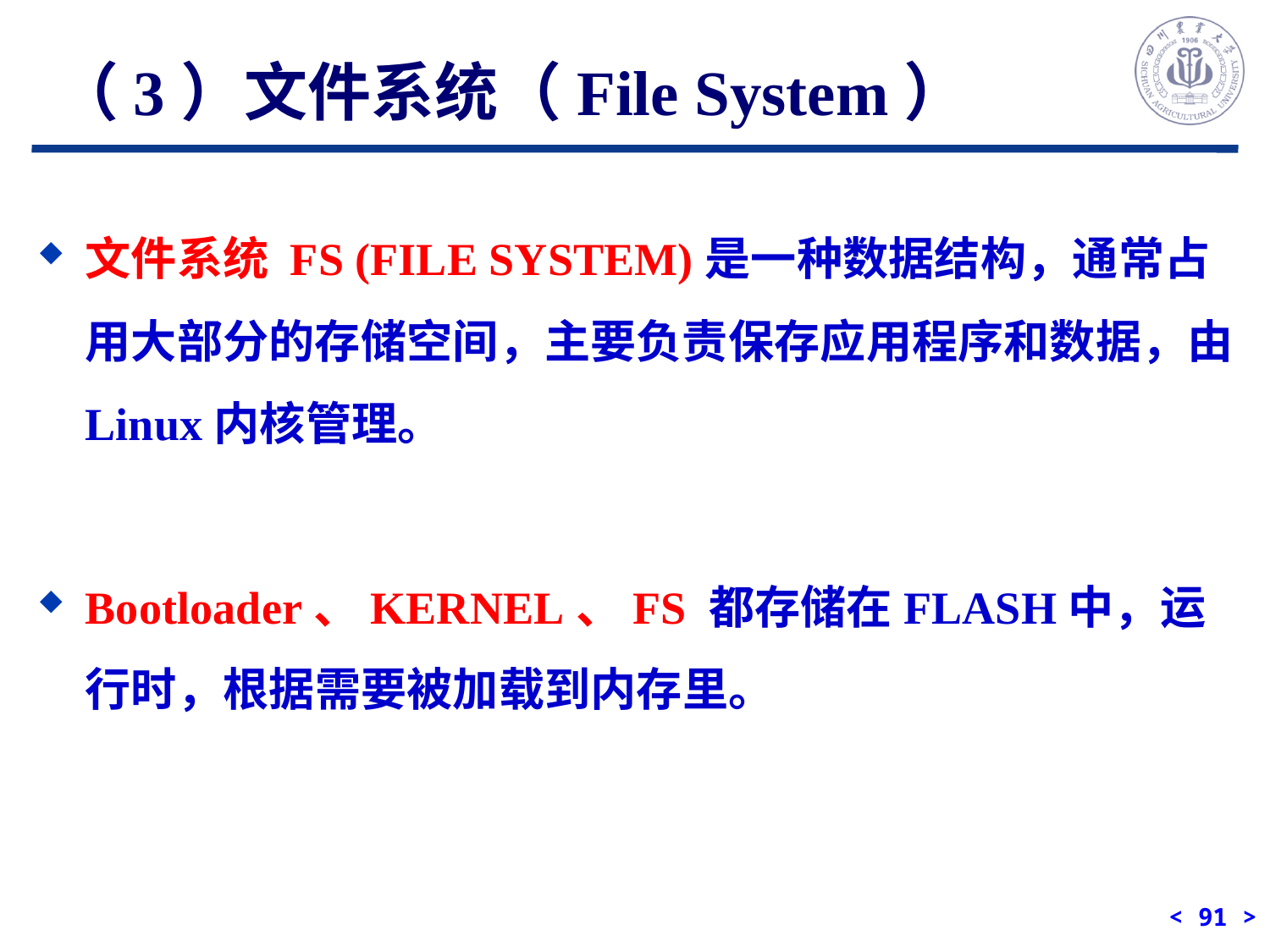

# （3）文件系统（File System）
文件系统 FS (FILE SYSTEM)是一种数据结构，通常占用大部分的存储空间，主要负责保存应用程序和数据，由Linux内核管理。

Bootloader、KERNEL、FS 都存储在FLASH中，运行时，根据需要被加载到内存里。